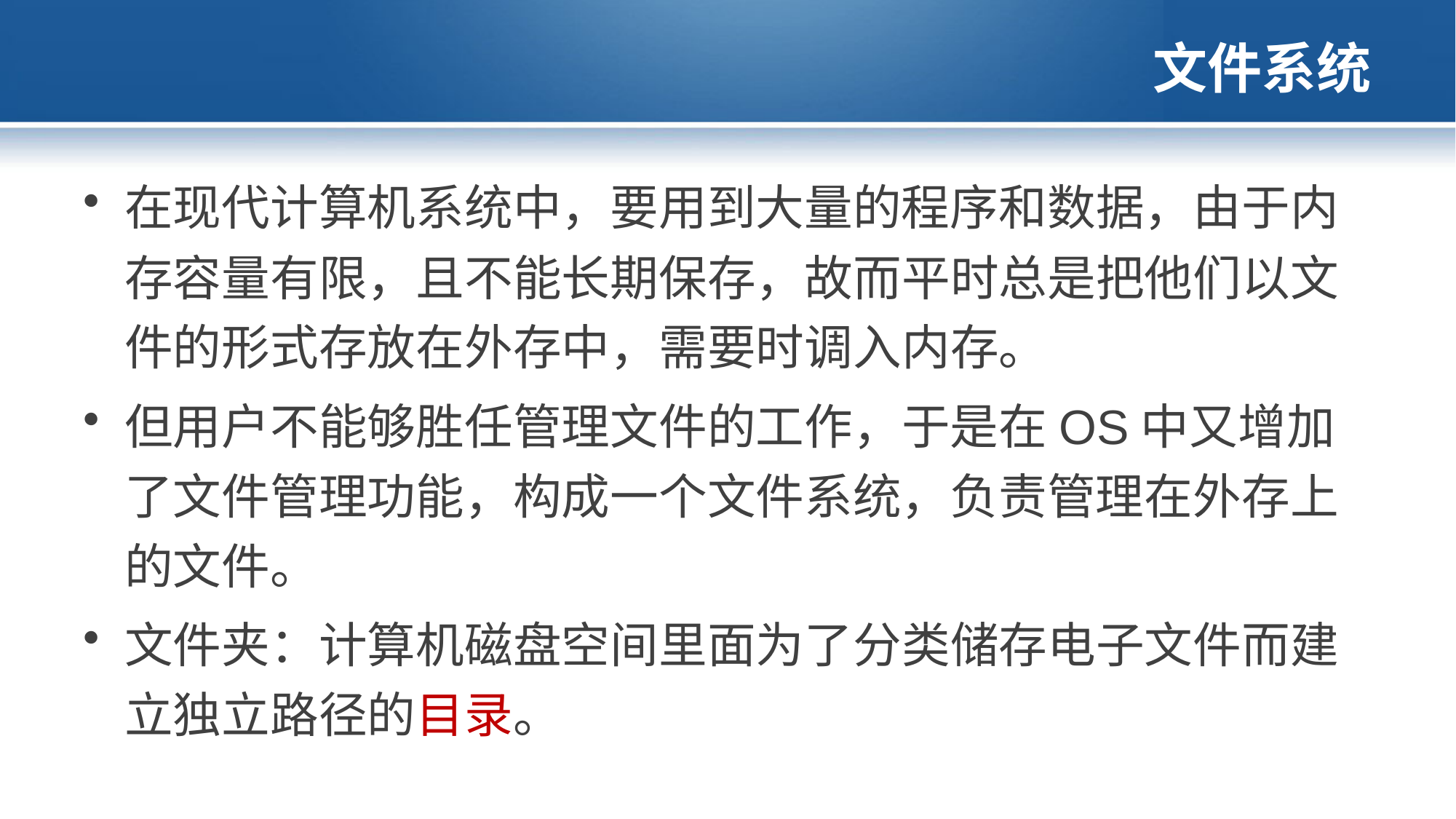

# 文件系统
在现代计算机系统中，要用到大量的程序和数据，由于内存容量有限，且不能长期保存，故而平时总是把他们以文件的形式存放在外存中，需要时调入内存。
但用户不能够胜任管理文件的工作，于是在OS中又增加了文件管理功能，构成一个文件系统，负责管理在外存上的文件。
文件夹：计算机磁盘空间里面为了分类储存电子文件而建立独立路径的目录。